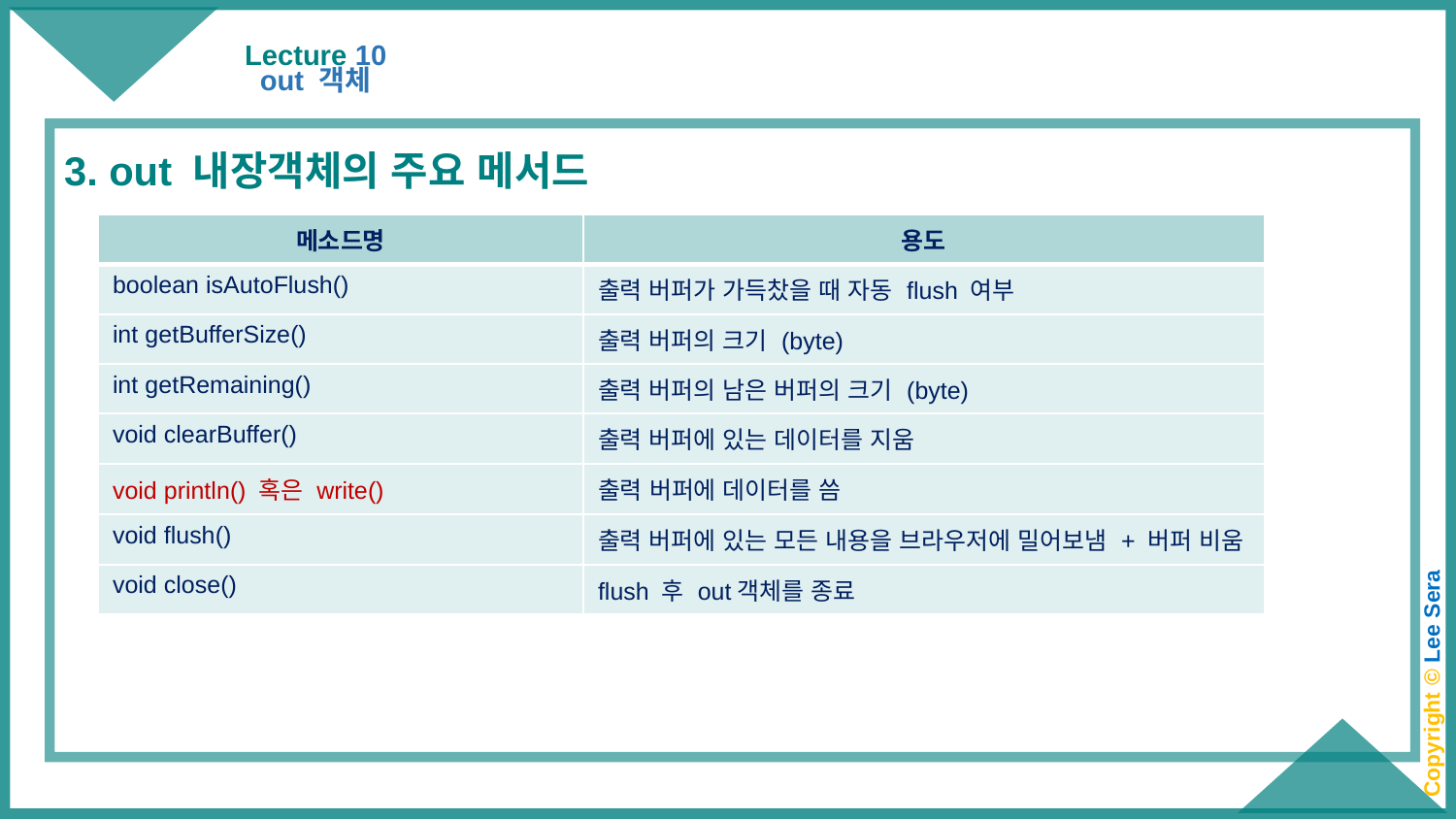

# Lecture 10
out 객체
3. out 내장객체의 주요 메서드

| 메소드명 | 용도 |
| --- | --- |
| boolean isAutoFlush() | 출력 버퍼가 가득찼을 때 자동 flush 여부 |
| int getBufferSize() | 출력 버퍼의 크기 (byte) |
| int getRemaining() | 출력 버퍼의 남은 버퍼의 크기 (byte) |
| void clearBuffer() | 출력 버퍼에 있는 데이터를 지움 |
| void println() 혹은 write() | 출력 버퍼에 데이터를 씀 |
| void flush() | 출력 버퍼에 있는 모든 내용을 브라우저에 밀어보냄 + 버퍼 비움 |
| void close() | flush 후 out객체를 종료 |
Copyright © Lee Sera